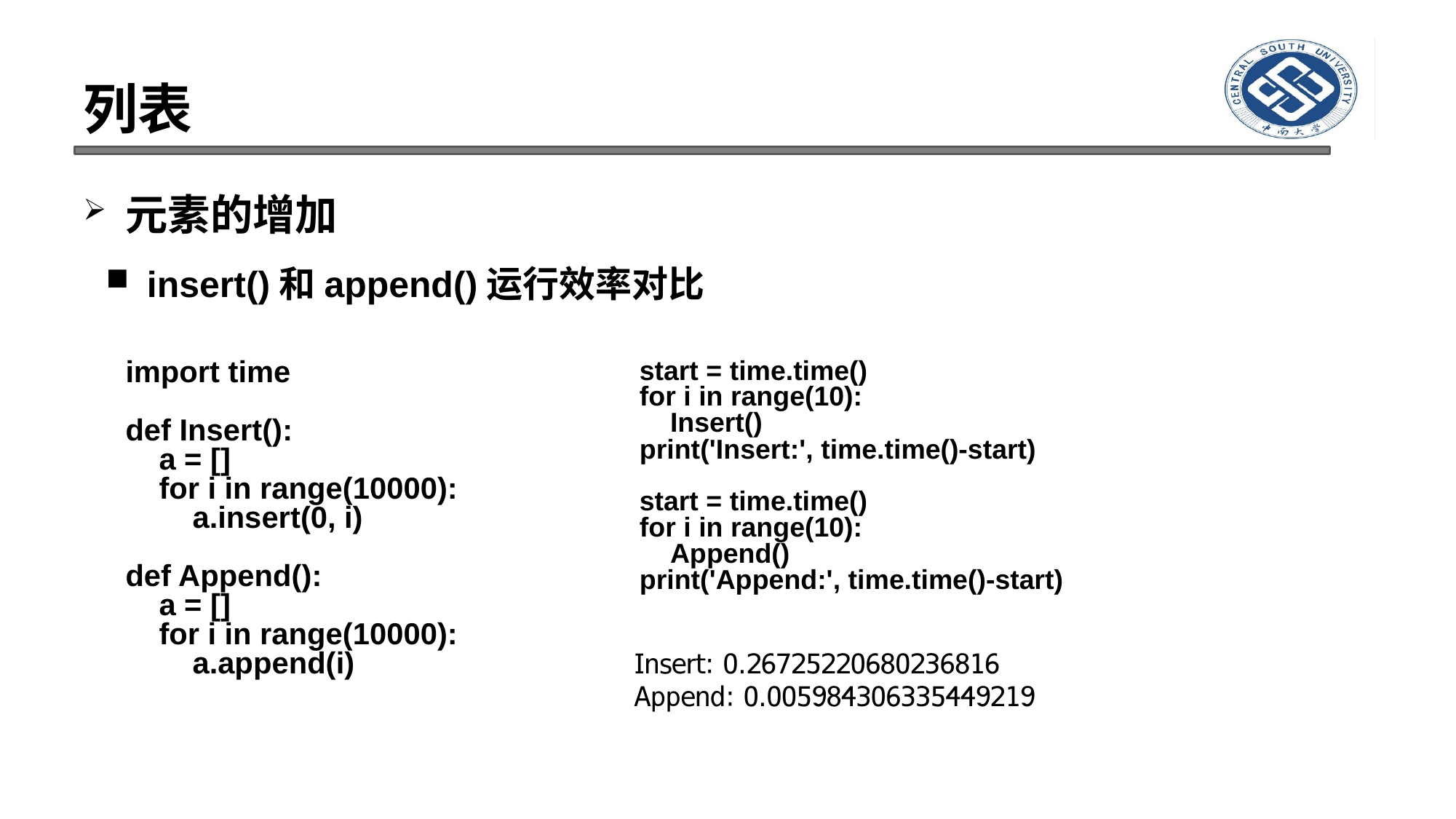

# 列表
元素的增加
insert()和append()运行效率对比
import time

def Insert():
    a = []
    for i in range(10000):
        a.insert(0, i)

def Append():
    a = []
    for i in range(10000):
        a.append(i)

start = time.time()
for i in range(10):
    Insert()
print('Insert:', time.time()-start)

start = time.time()
for i in range(10):
    Append()
print('Append:', time.time()-start)
Insert: 0.26725220680236816
Append: 0.005984306335449219